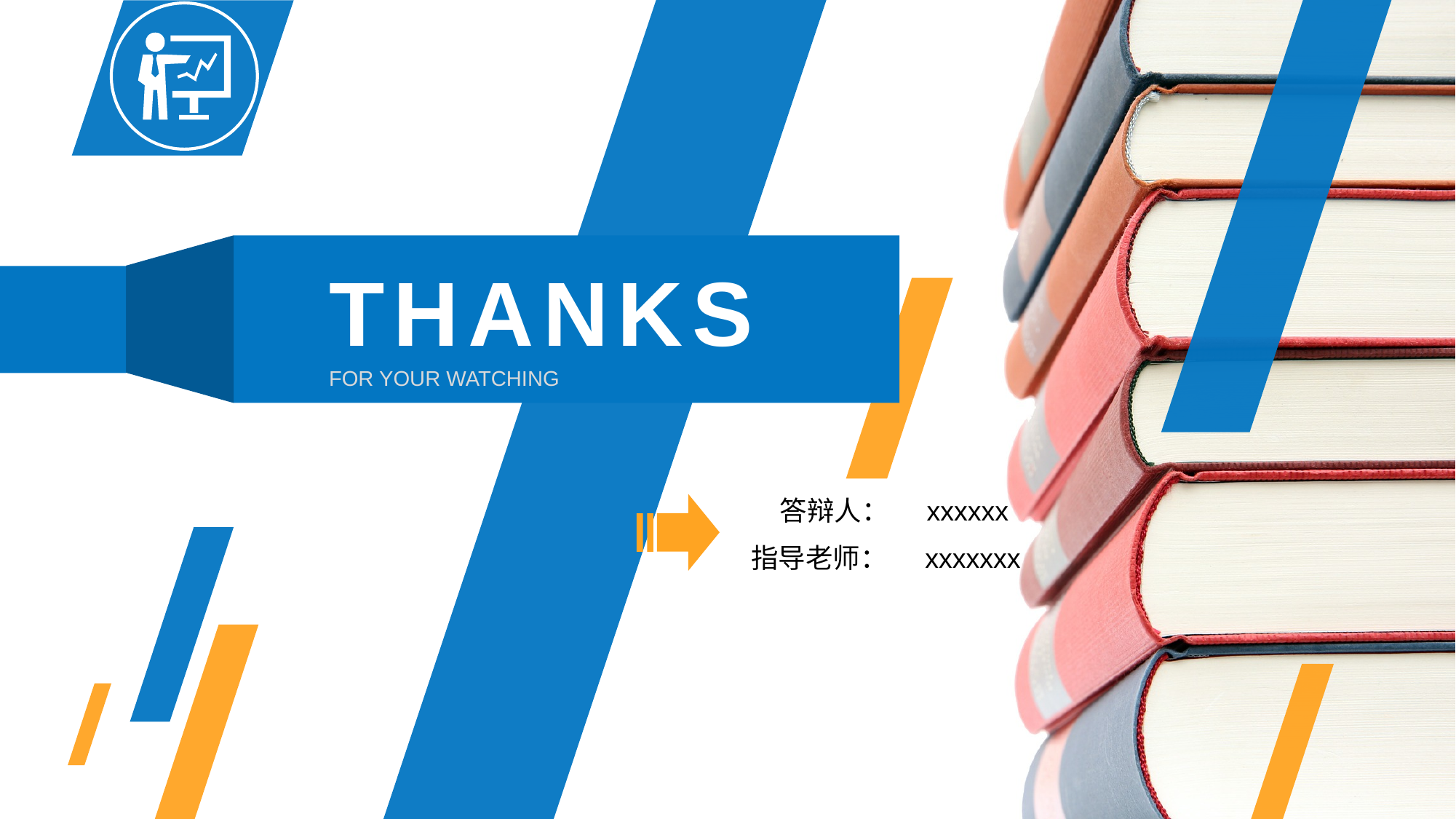

THANKS

FOR YOUR WATCHING
答辩人：     xxxxxx

指导老师：     xxxxxxx